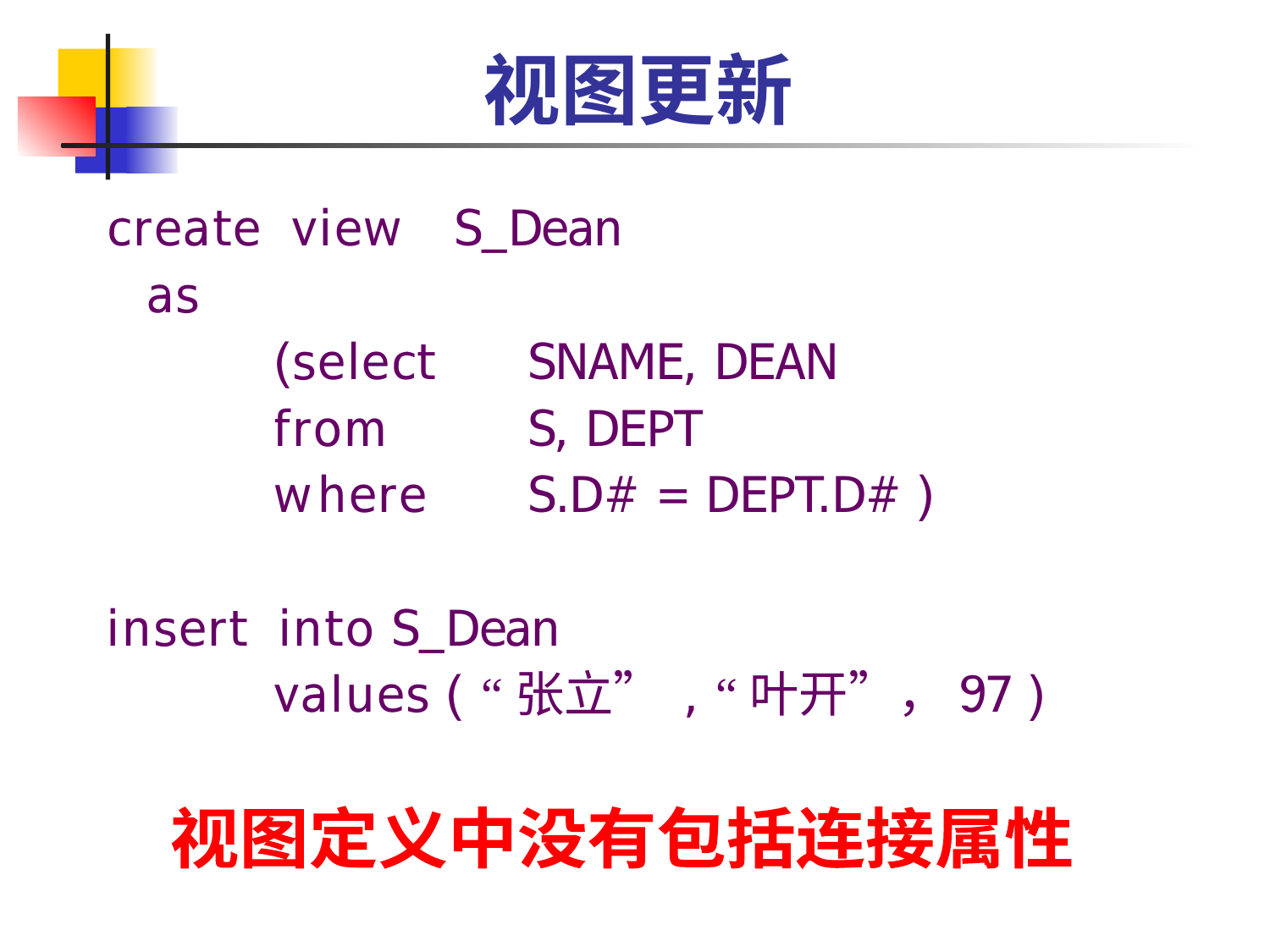

# 视图更新
create  view   S_Dean
	as
		(select	SNAME, DEAN
		from		S, DEPT
		where    	S.D# = DEPT.D# )

insert  into S_Dean
		values ( “张立” , “叶开”，97 )
视图定义中没有包括连接属性